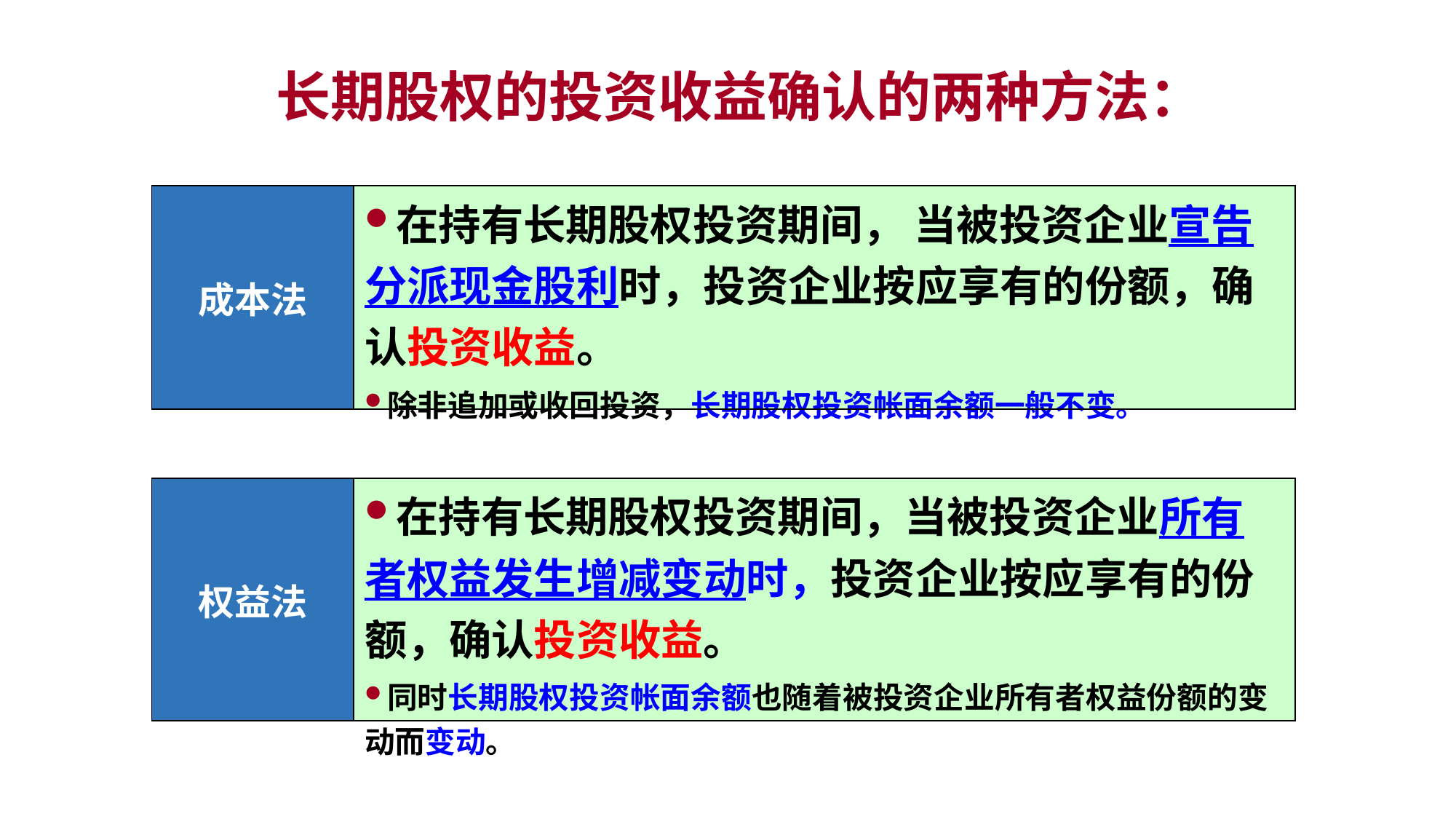

长期股权的投资收益确认的两种方法：
| 成本法 | 在持有长期股权投资期间， 当被投资企业宣告分派现金股利时，投资企业按应享有的份额，确认投资收益。 除非追加或收回投资，长期股权投资帐面余额一般不变。 |
| --- | --- |
| 权益法 | 在持有长期股权投资期间，当被投资企业所有者权益发生增减变动时，投资企业按应享有的份额，确认投资收益。 同时长期股权投资帐面余额也随着被投资企业所有者权益份额的变动而变动。 |
| --- | --- |